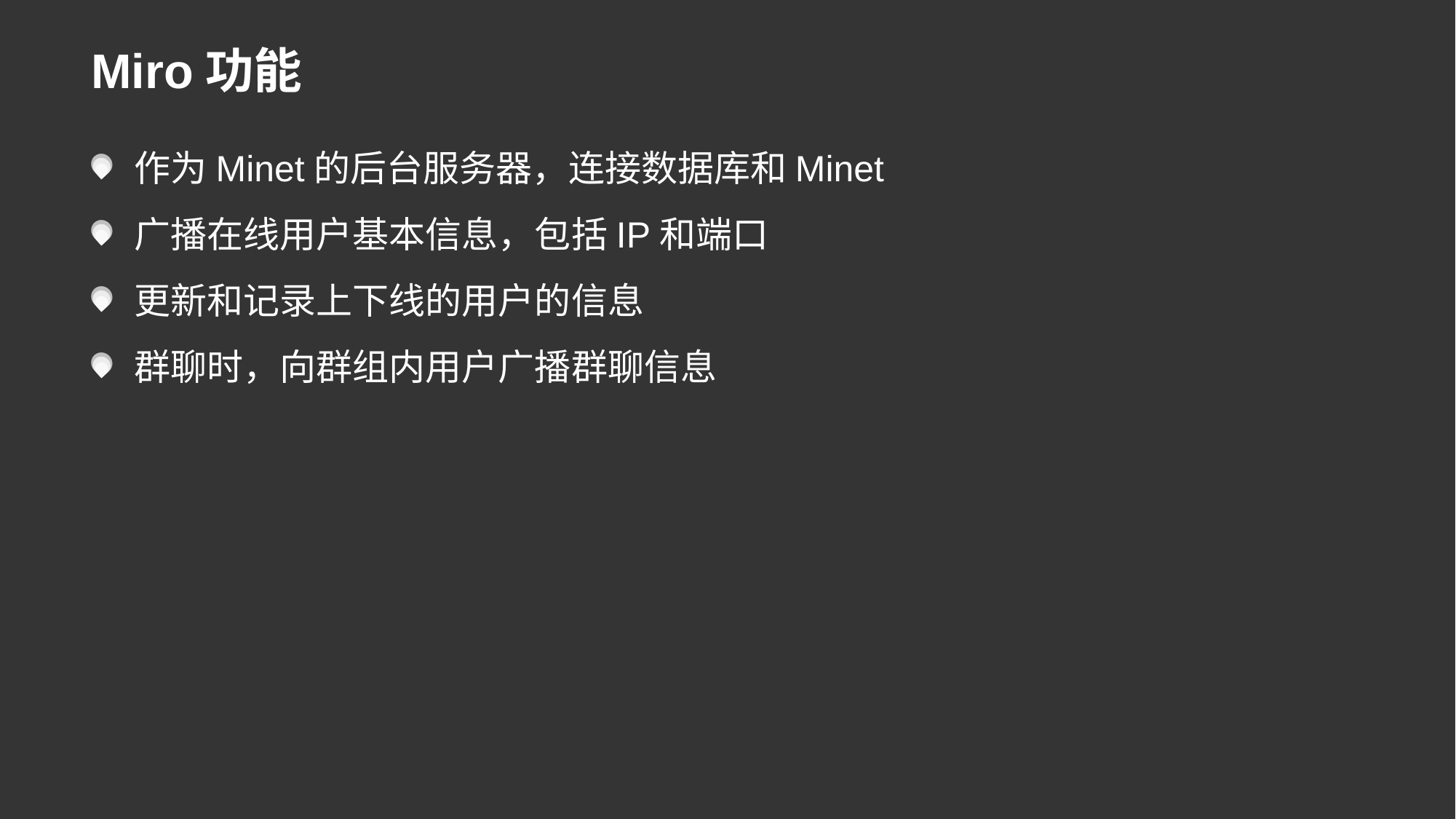

# Miro功能
作为Minet的后台服务器，连接数据库和Minet
广播在线用户基本信息，包括IP和端口
更新和记录上下线的用户的信息
群聊时，向群组内用户广播群聊信息